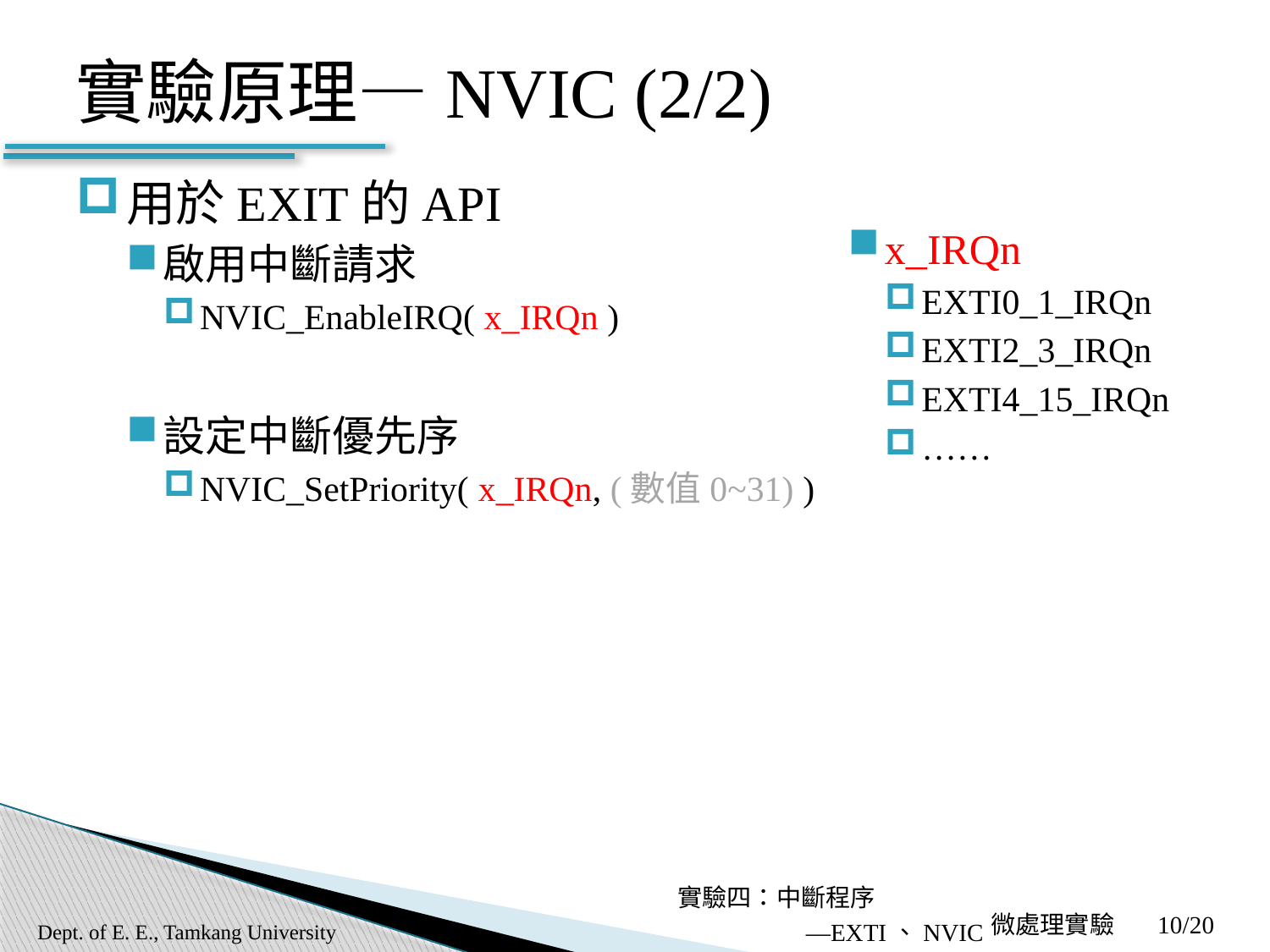

# 實驗原理—NVIC (2/2)
用於EXIT的API
啟用中斷請求
NVIC_EnableIRQ( x_IRQn )

設定中斷優先序
NVIC_SetPriority( x_IRQn, (數值0~31) )

x_IRQn
EXTI0_1_IRQn
EXTI2_3_IRQn
EXTI4_15_IRQn
……